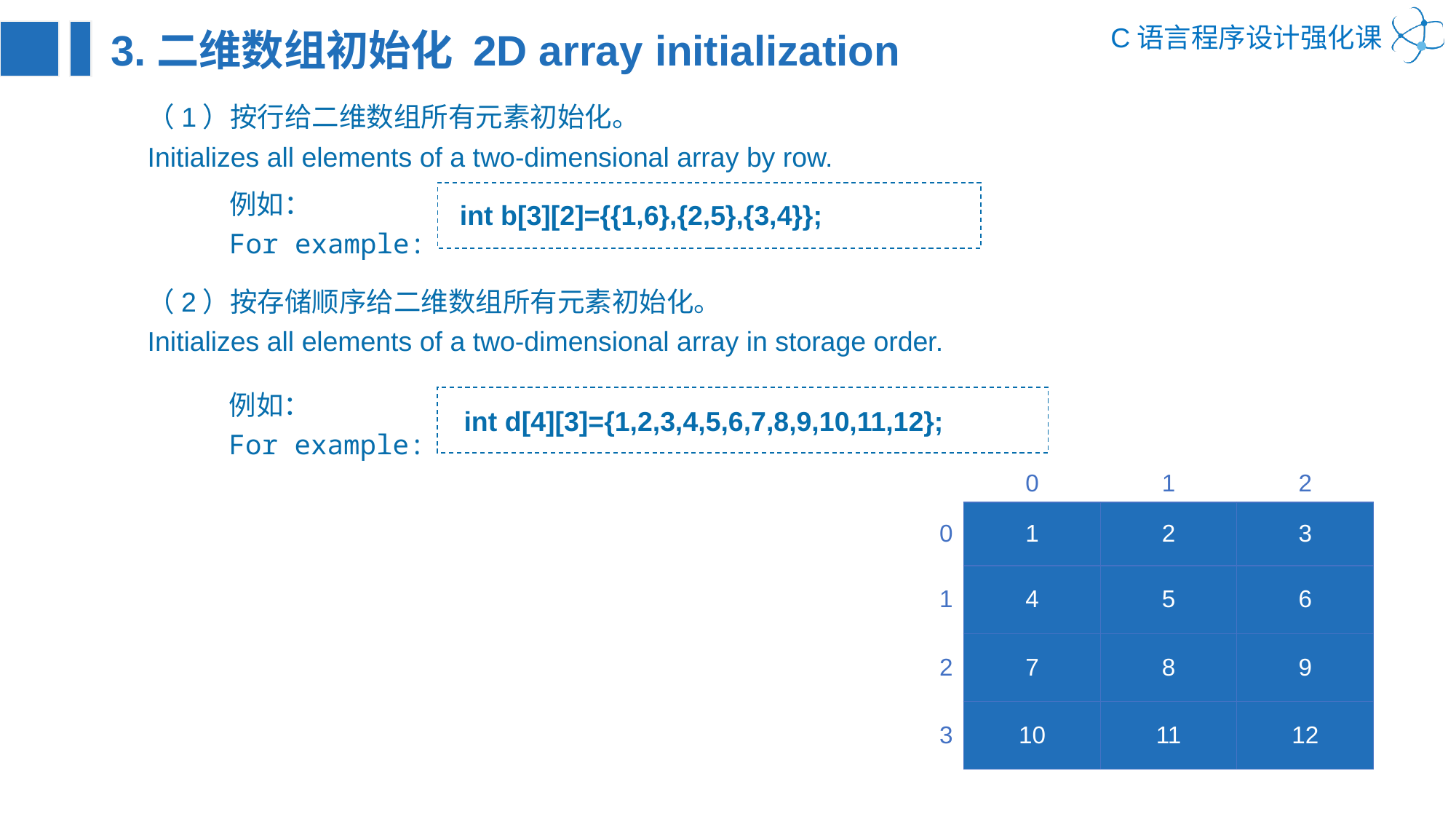

3.二维数组初始化 2D array initialization

（1）按行给二维数组所有元素初始化。
Initializes all elements of a two-dimensional array by row.
例如：
For example:

int b[3][2]={{1,6},{2,5},{3,4}};
（2）按存储顺序给二维数组所有元素初始化。
Initializes all elements of a two-dimensional array in storage order.
例如：
For example:

int d[4][3]={1,2,3,4,5,6,7,8,9,10,11,12};
|  | 0 | 1 | 2 |
| --- | --- | --- | --- |
| 0 | 1 | 2 | 3 |
| 1 | 4 | 5 | 6 |
| 2 | 7 | 8 | 9 |
| 3 | 10 | 11 | 12 |